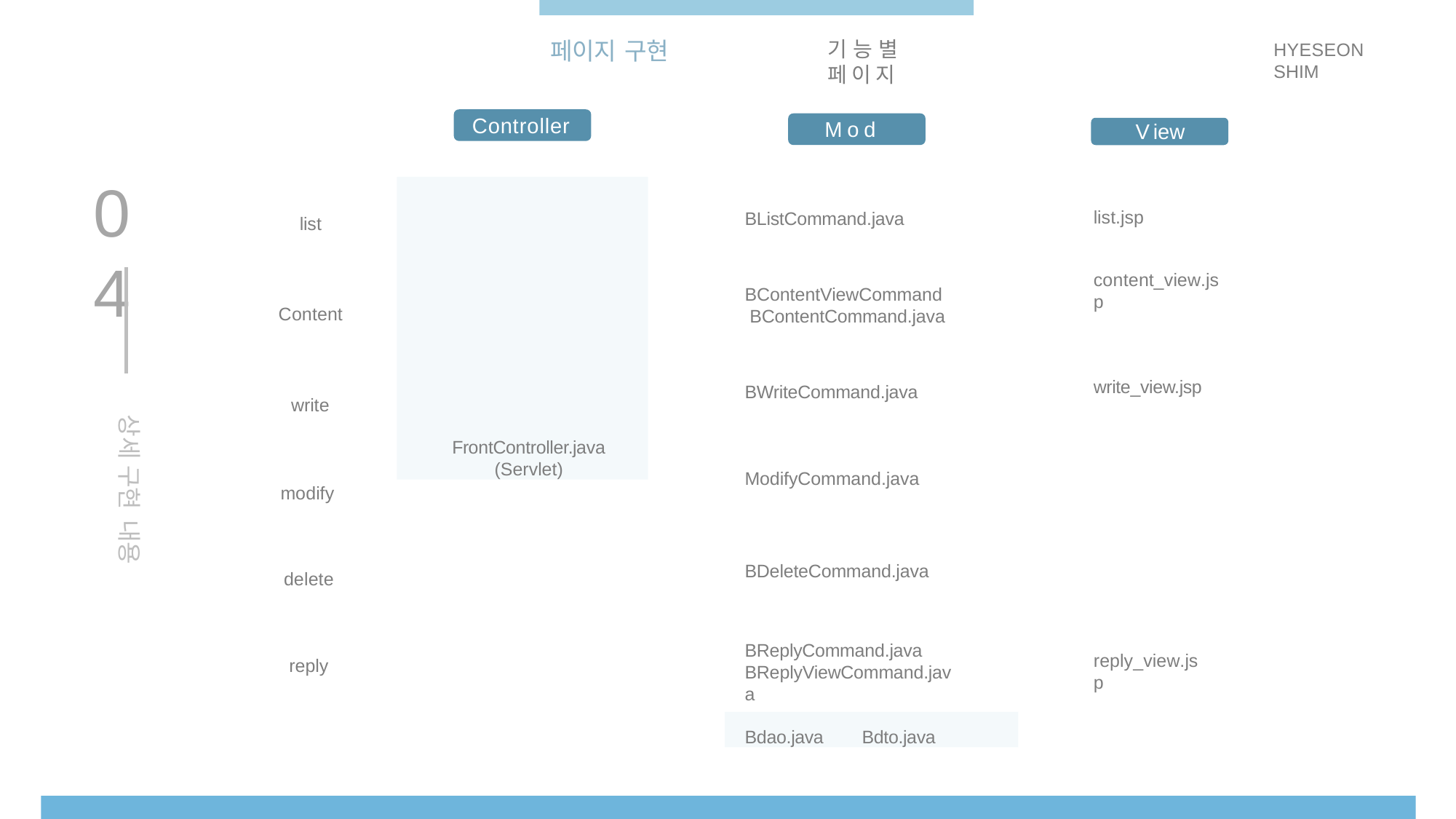

# 페이지 구현
기능별 페이지
HYESEON SHIM

Controller

Model
View

04

FrontController.java
(Servlet)
list.jsp
BListCommand.java
list
content_view.jsp

BContentViewCommand  BContentCommand.java
Content
write_view.jsp
BWriteCommand.java
write
상세 구현 내용
ModifyCommand.java
modify
BDeleteCommand.java
delete
BReplyCommand.java  BReplyViewCommand.java
reply_view.jsp
reply
Bdao.java	Bdto.java